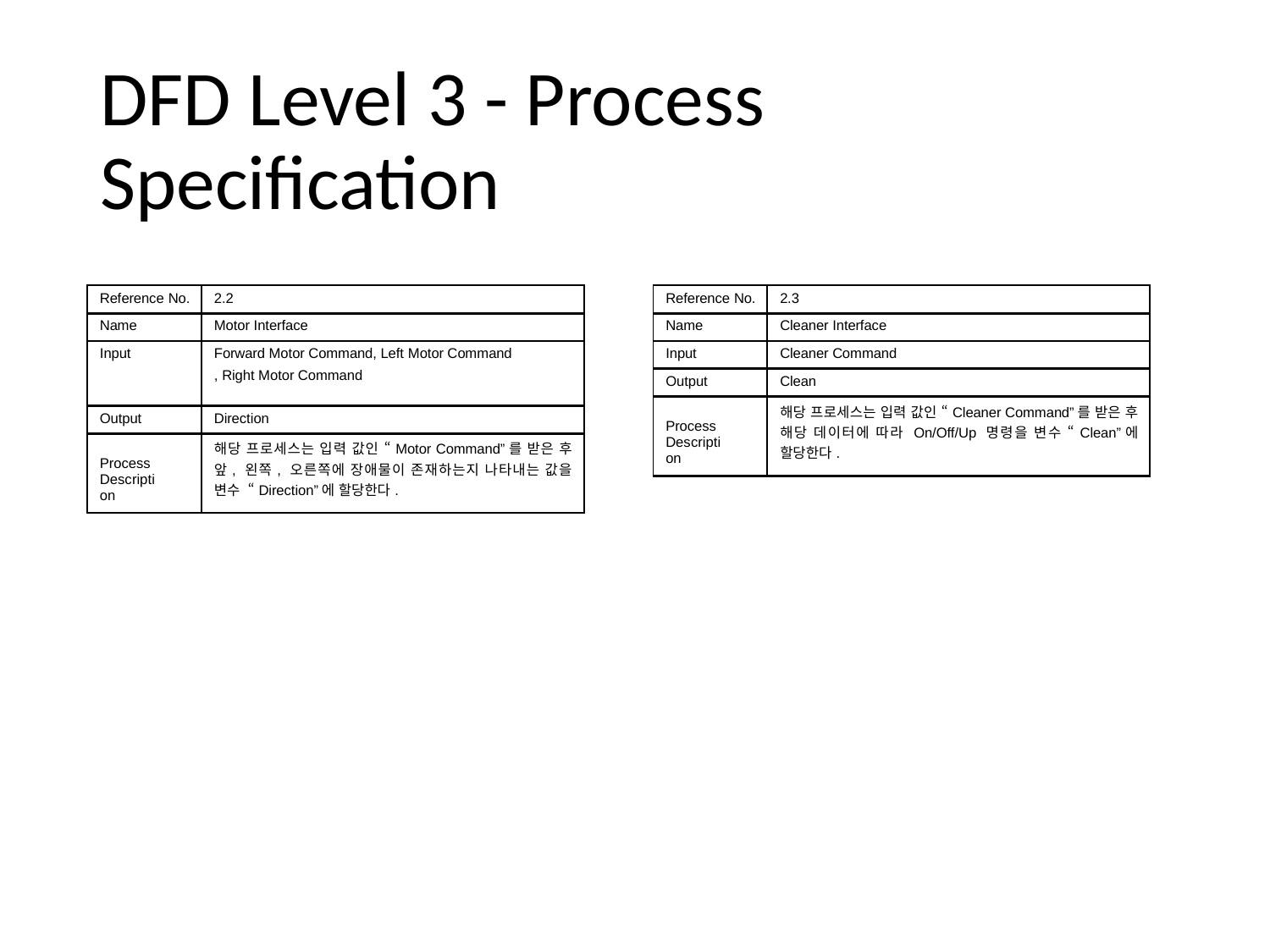

# DFD Level 3 - Process Specification
| Reference No. | 2.2 |
| --- | --- |
| Name | Motor Interface |
| Input | Forward Motor Command, Left Motor Command , Right Motor Command |
| Output | Direction |
| Process Description | 해당 프로세스는 입력 값인 “Motor Command”를 받은 후 앞, 왼쪽, 오른쪽에 장애물이 존재하는지 나타내는 값을 변수 “Direction”에 할당한다. |
| Reference No. | 2.3 |
| --- | --- |
| Name | Cleaner Interface |
| Input | Cleaner Command |
| Output | Clean |
| Process Description | 해당 프로세스는 입력 값인 “Cleaner Command”를 받은 후 해당 데이터에 따라 On/Off/Up 명령을 변수 “Clean”에 할당한다. |